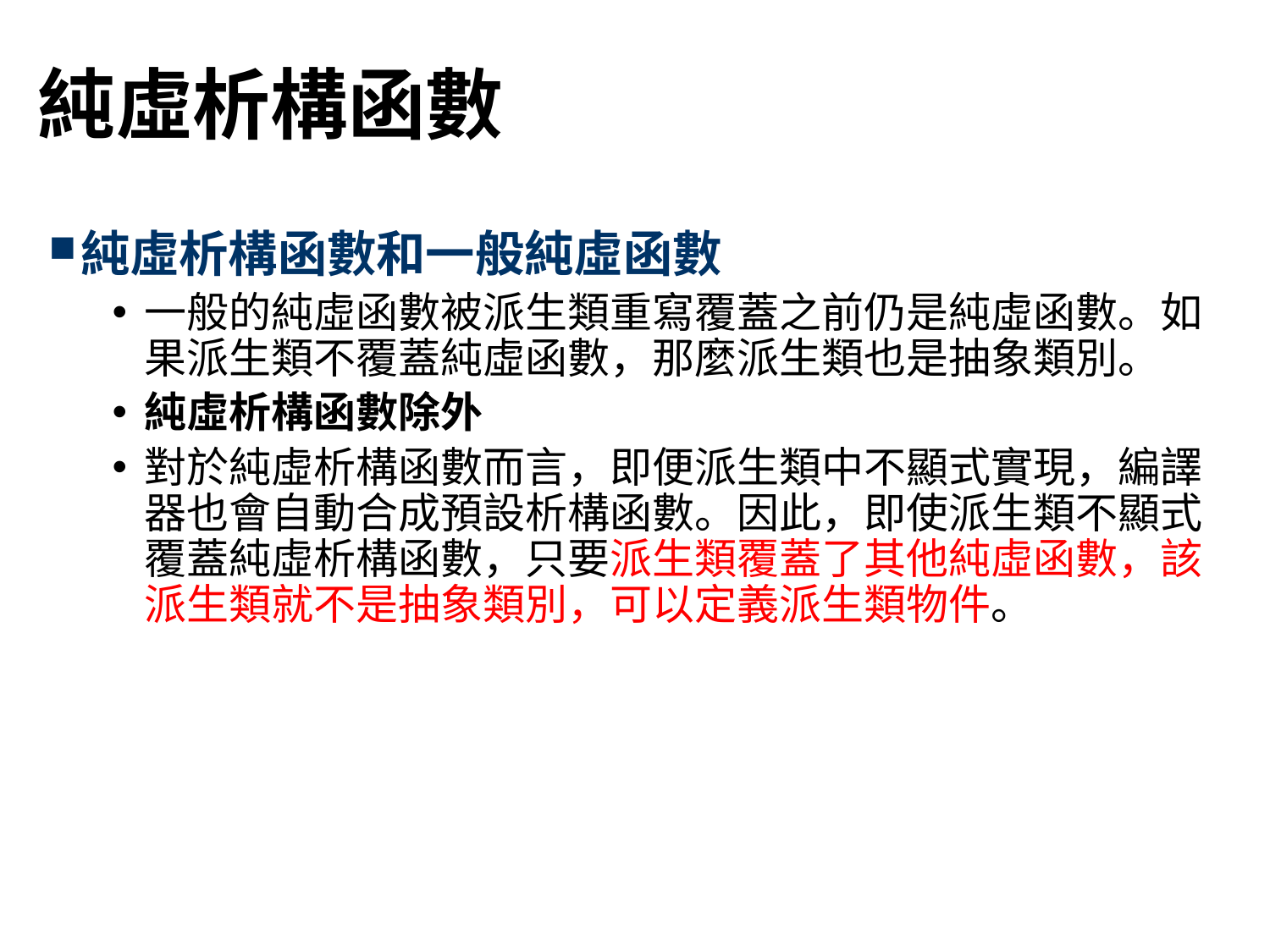

# 純虛析構函數
純虛析構函數和一般純虛函數
一般的純虛函數被派生類重寫覆蓋之前仍是純虛函數。如果派生類不覆蓋純虛函數，那麼派生類也是抽象類別。
純虛析構函數除外
對於純虛析構函數而言，即便派生類中不顯式實現，編譯器也會自動合成預設析構函數。因此，即使派生類不顯式覆蓋純虛析構函數，只要派生類覆蓋了其他純虛函數，該派生類就不是抽象類別，可以定義派生類物件。